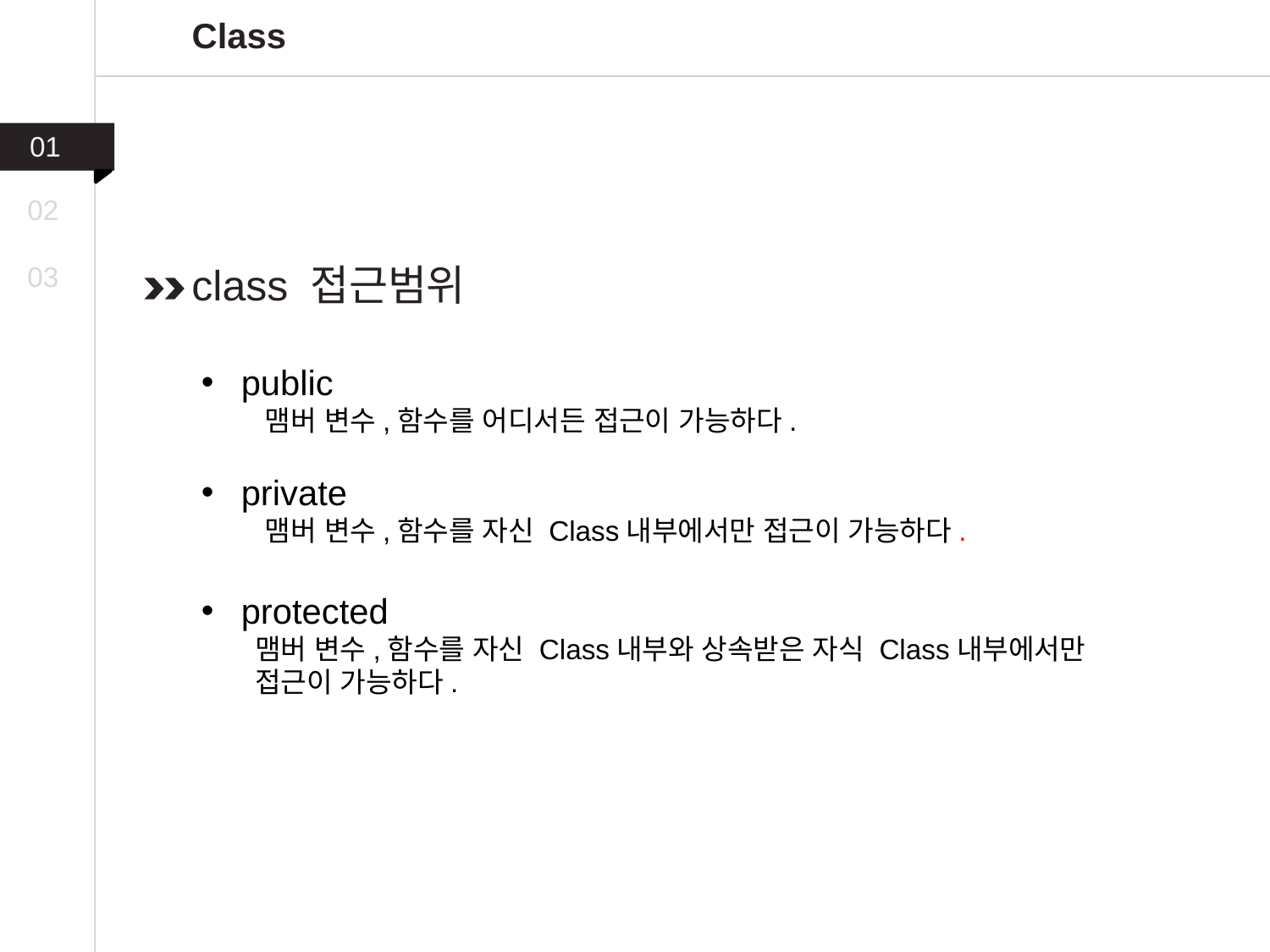

Class
01

02
03
class 접근범위

public
맴버 변수,함수를 어디서든 접근이 가능하다.

private
맴버 변수,함수를 자신 Class내부에서만 접근이 가능하다.

protected
      맴버 변수,함수를 자신 Class내부와 상속받은 자식 Class내부에서만
      접근이 가능하다.